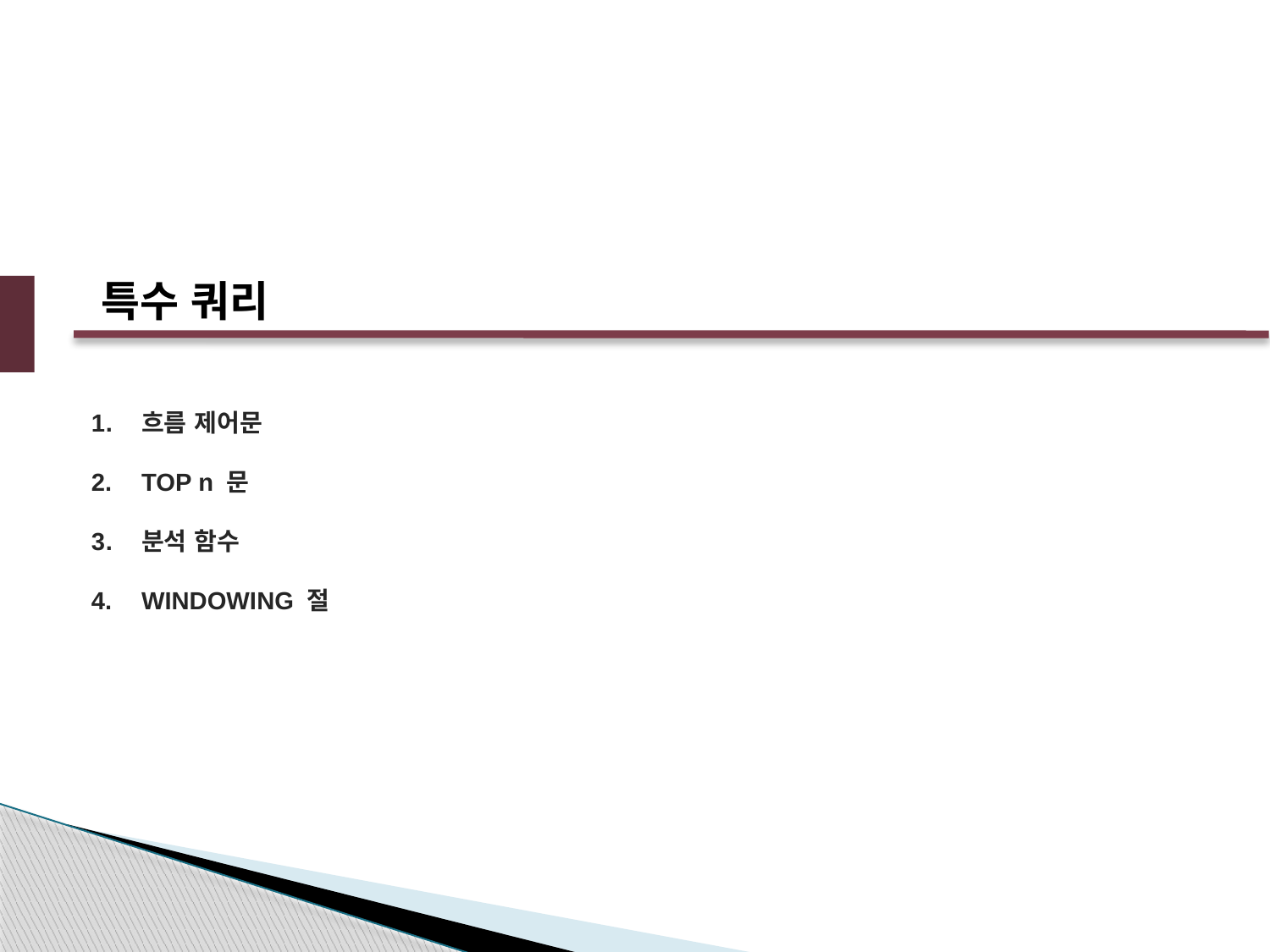

특수 쿼리

흐름 제어문
TOP n 문
분석 함수
WINDOWING 절